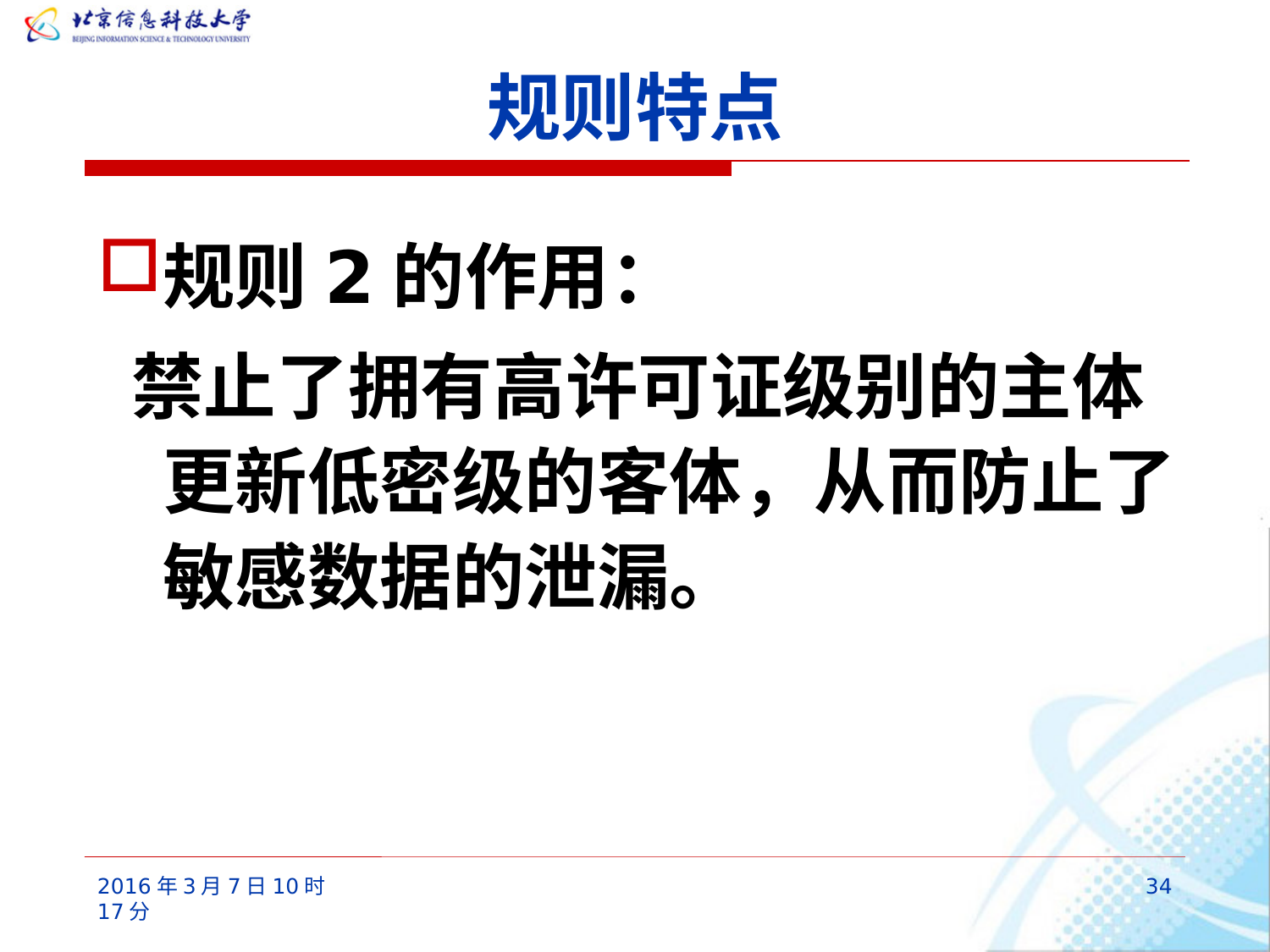

# 规则特点
规则2的作用：
 禁止了拥有高许可证级别的主体更新低密级的客体，从而防止了敏感数据的泄漏。
2016年3月7日10时17分
34